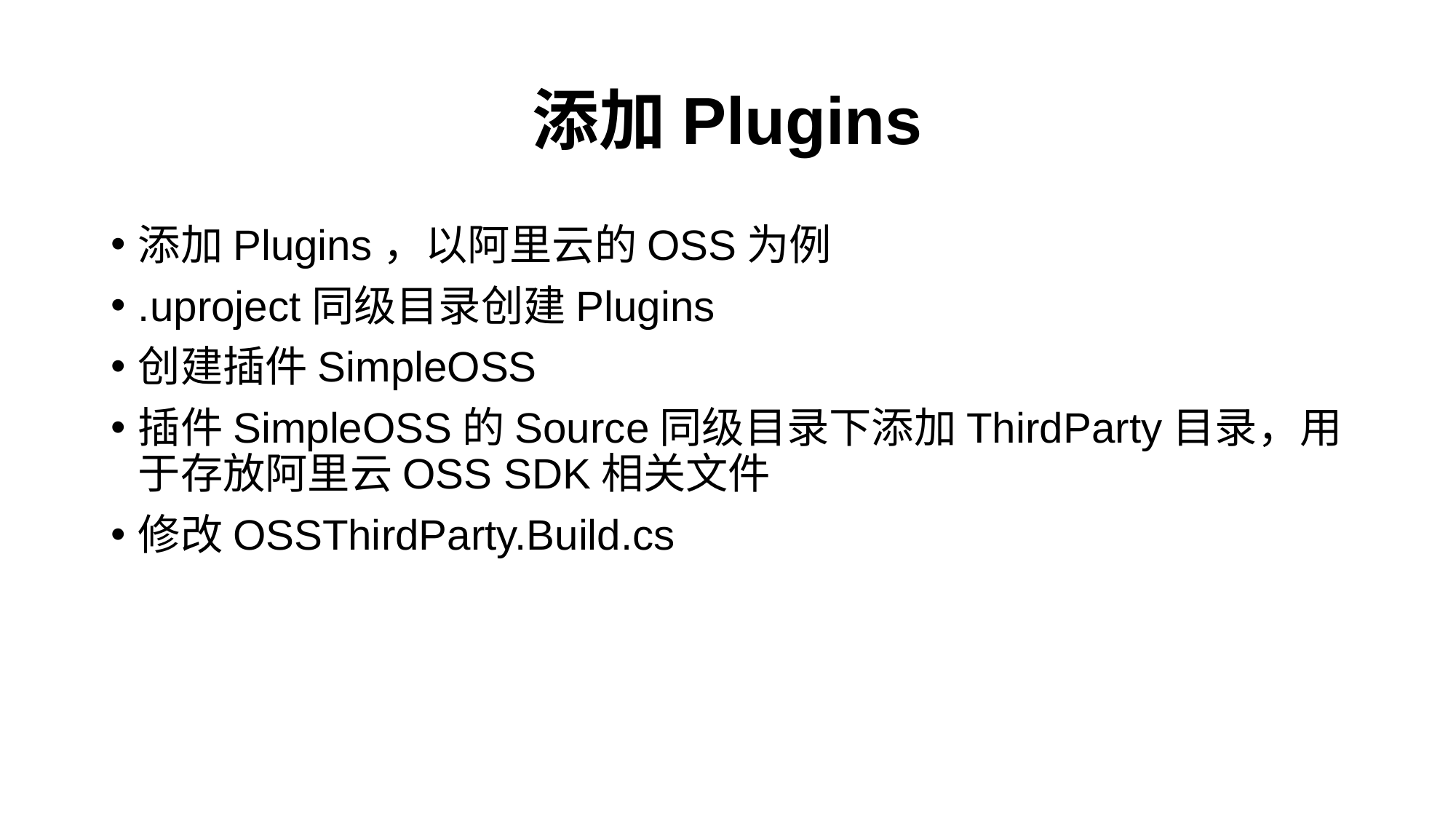

# 添加Plugins
添加Plugins，以阿里云的OSS为例
.uproject同级目录创建Plugins
创建插件SimpleOSS
插件SimpleOSS的Source同级目录下添加ThirdParty目录，用于存放阿里云OSS SDK相关文件
修改OSSThirdParty.Build.cs